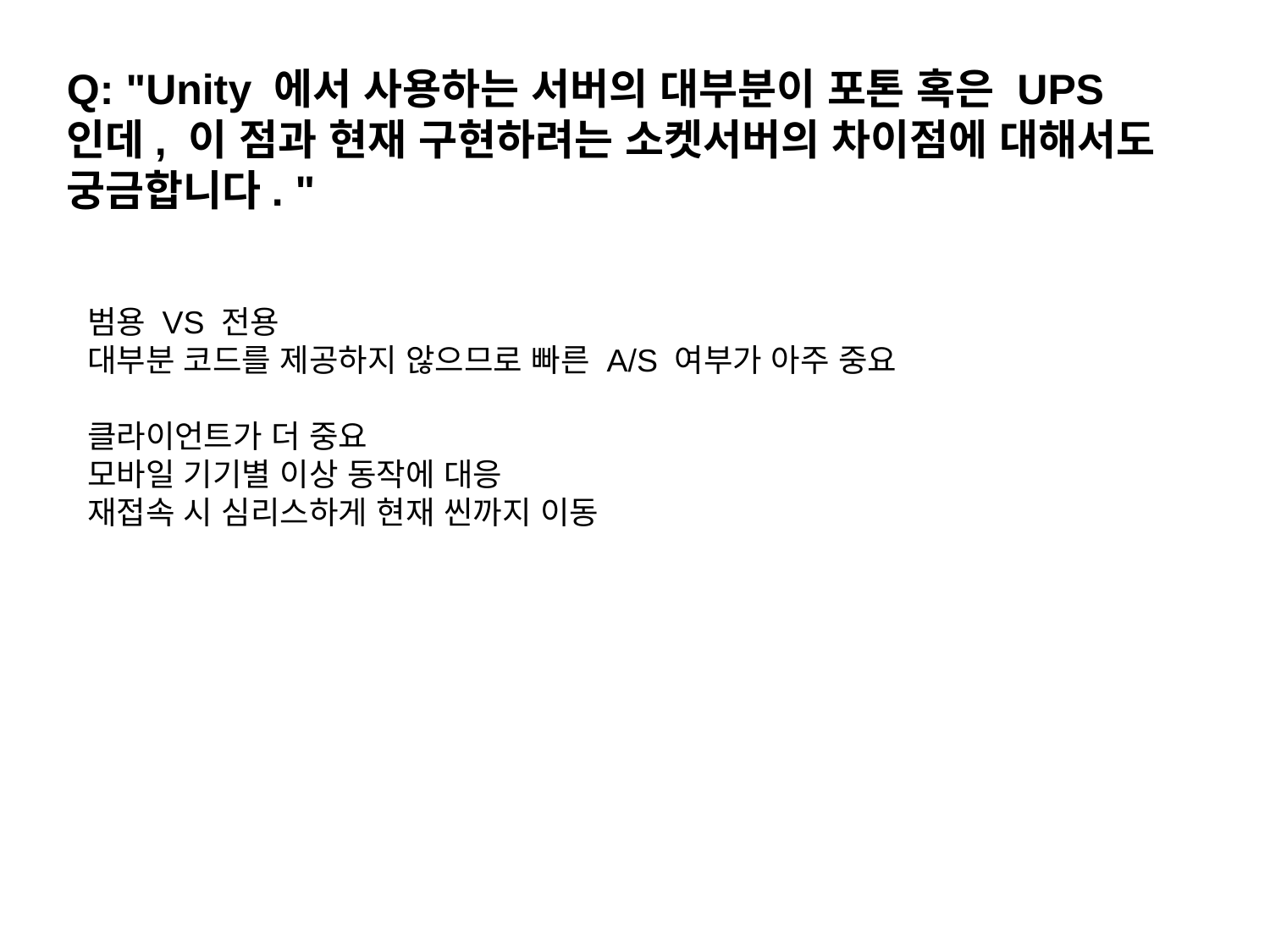

Q: "Unity 에서 사용하는 서버의 대부분이 포톤 혹은 UPS인데, 이 점과 현재 구현하려는 소켓서버의 차이점에 대해서도 궁금합니다. "
범용 VS 전용
대부분 코드를 제공하지 않으므로 빠른 A/S 여부가 아주 중요

클라이언트가 더 중요
모바일 기기별 이상 동작에 대응
재접속 시 심리스하게 현재 씬까지 이동